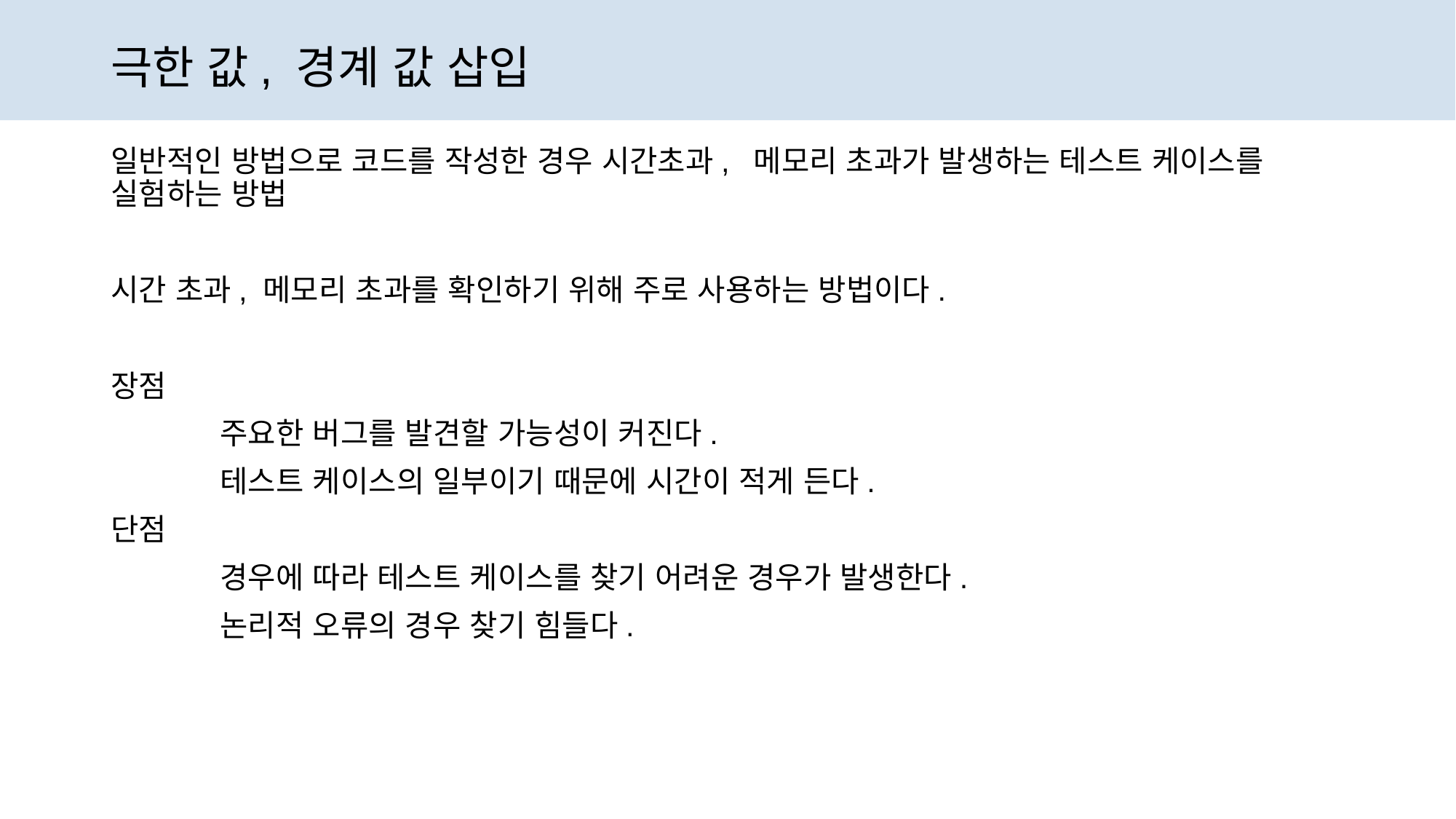

# 극한 값, 경계 값 삽입
일반적인 방법으로 코드를 작성한 경우 시간초과,  메모리 초과가 발생하는 테스트 케이스를 실험하는 방법

시간 초과, 메모리 초과를 확인하기 위해 주로 사용하는 방법이다.

장점
	주요한 버그를 발견할 가능성이 커진다.
	테스트 케이스의 일부이기 때문에 시간이 적게 든다.
단점
	경우에 따라 테스트 케이스를 찾기 어려운 경우가 발생한다.
	논리적 오류의 경우 찾기 힘들다.